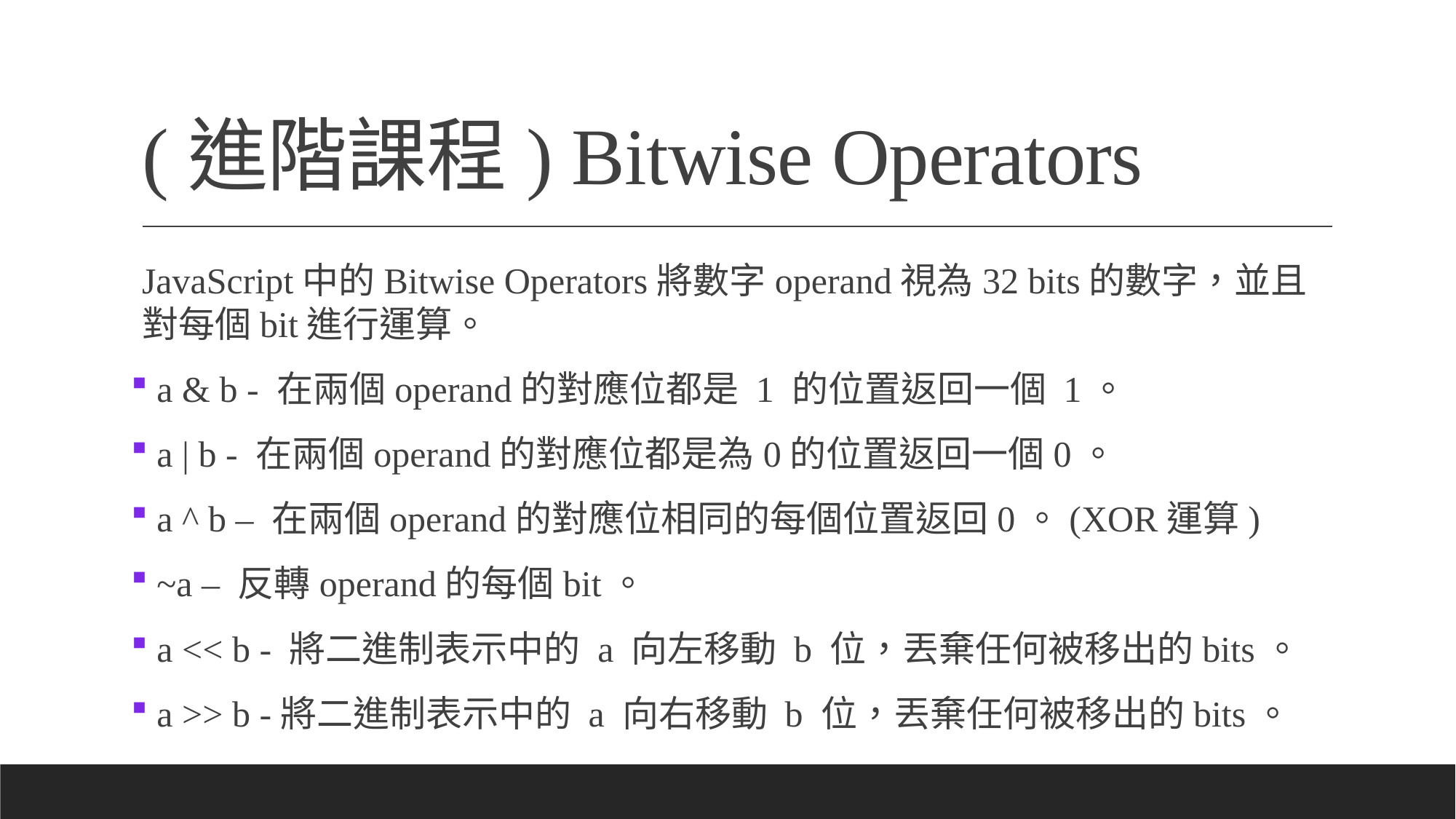

# (進階課程) Bitwise Operators
JavaScript中的Bitwise Operators將數字operand視為32 bits的數字，並且對每個bit進行運算。
 a & b - 在兩個operand的對應位都是 1 的位置返回一個 1。
 a | b - 在兩個operand的對應位都是為0的位置返回一個0。
 a ^ b – 在兩個operand的對應位相同的每個位置返回0。(XOR運算)
 ~a – 反轉operand的每個bit。
 a << b - 將二進制表示中的 a 向左移動 b 位，丟棄任何被移出的bits。
 a >> b -將二進制表示中的 a 向右移動 b 位，丟棄任何被移出的bits。